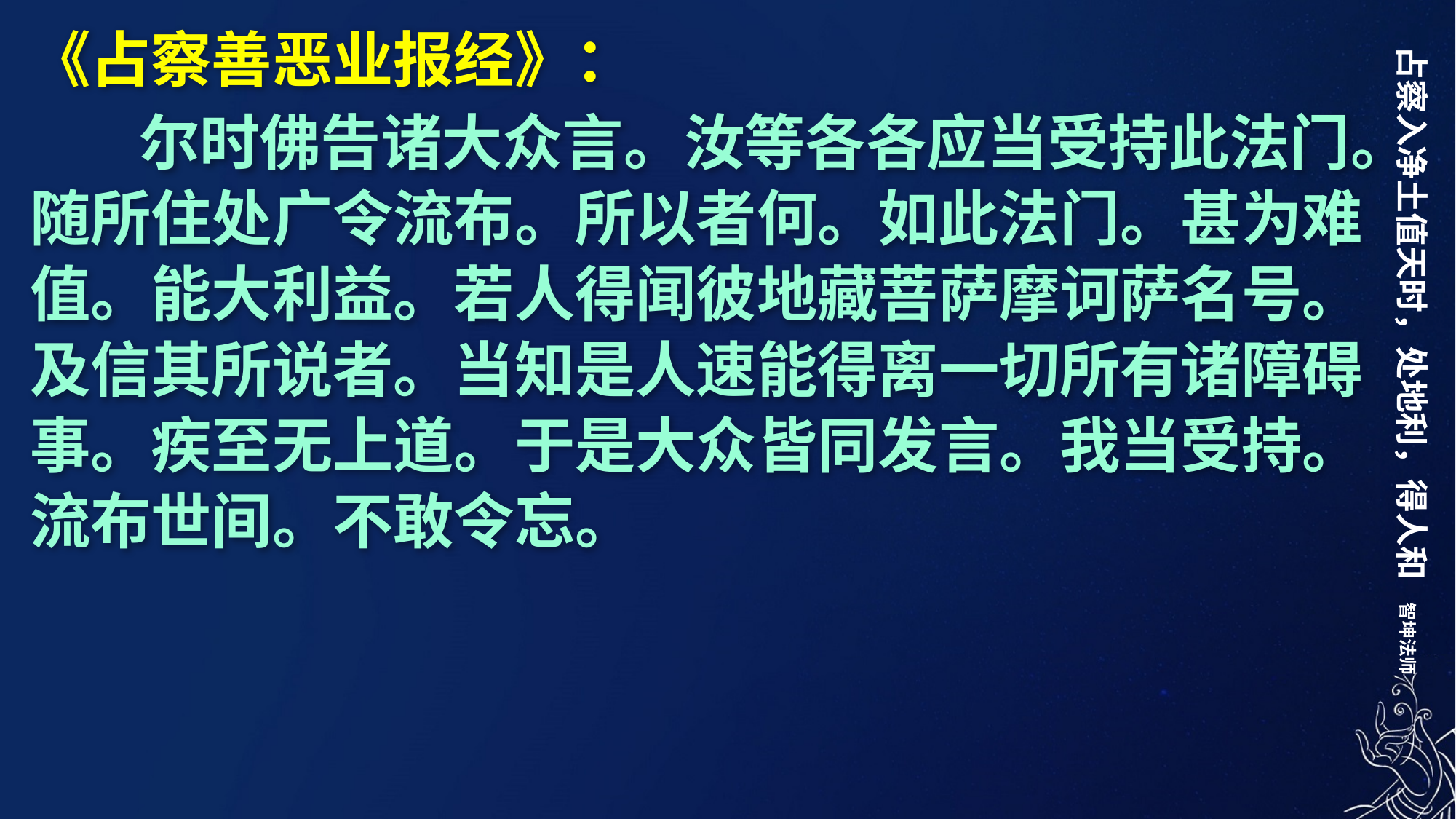

《占察善恶业报经》：
	尔时佛告诸大众言。汝等各各应当受持此法门。随所住处广令流布。所以者何。如此法门。甚为难值。能大利益。若人得闻彼地藏菩萨摩诃萨名号。及信其所说者。当知是人速能得离一切所有诸障碍事。疾至无上道。于是大众皆同发言。我当受持。流布世间。不敢令忘。